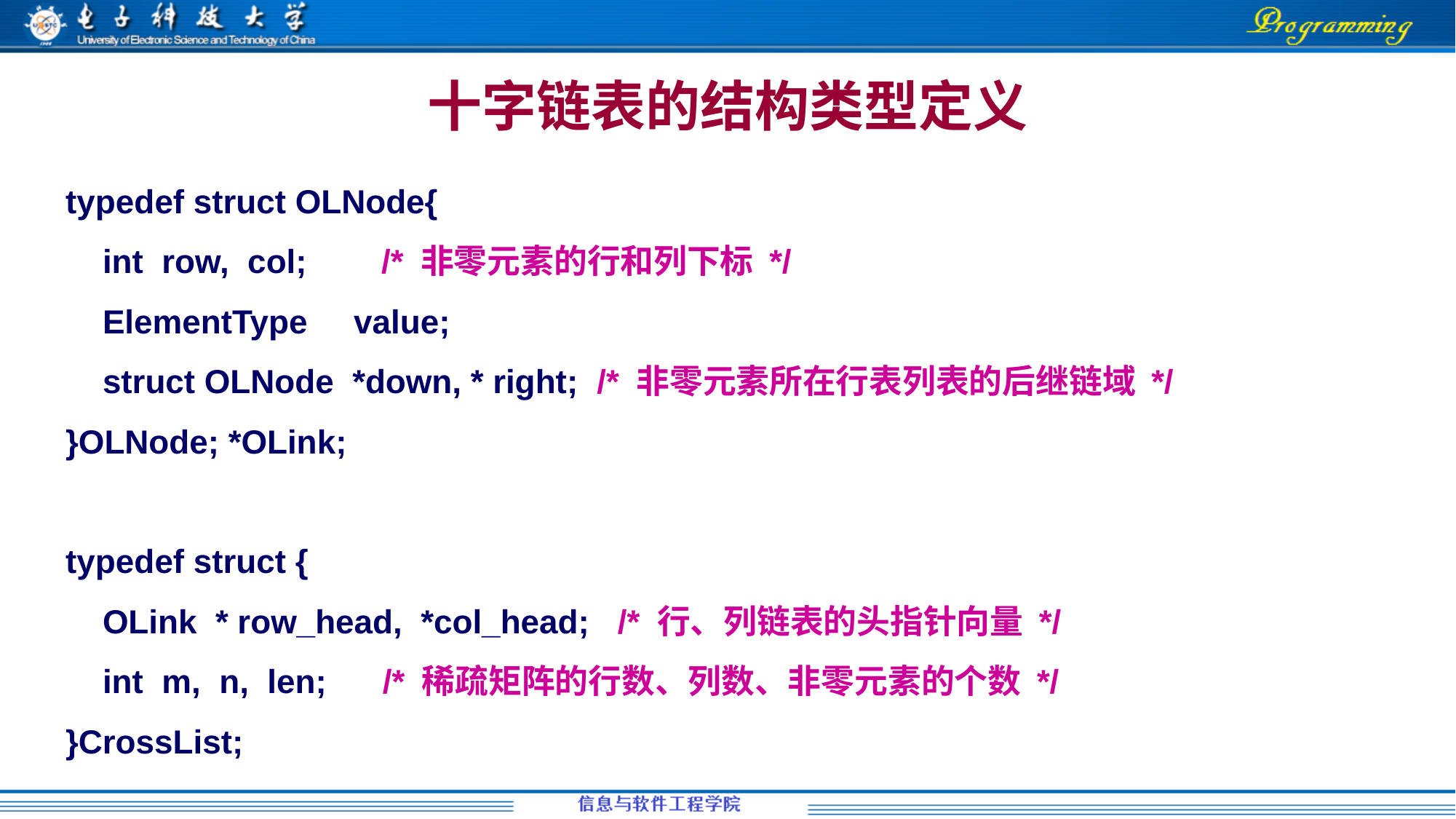

# 十字链表的结构类型定义
typedef struct OLNode{
    int  row,  col;        /* 非零元素的行和列下标 */
    ElementType     value;
    struct OLNode  *down, * right;  /* 非零元素所在行表列表的后继链域 */
}OLNode; *OLink;

typedef struct {
    OLink  * row_head,  *col_head;   /* 行、列链表的头指针向量 */
    int  m,  n,  len;      /* 稀疏矩阵的行数、列数、非零元素的个数 */
}CrossList;